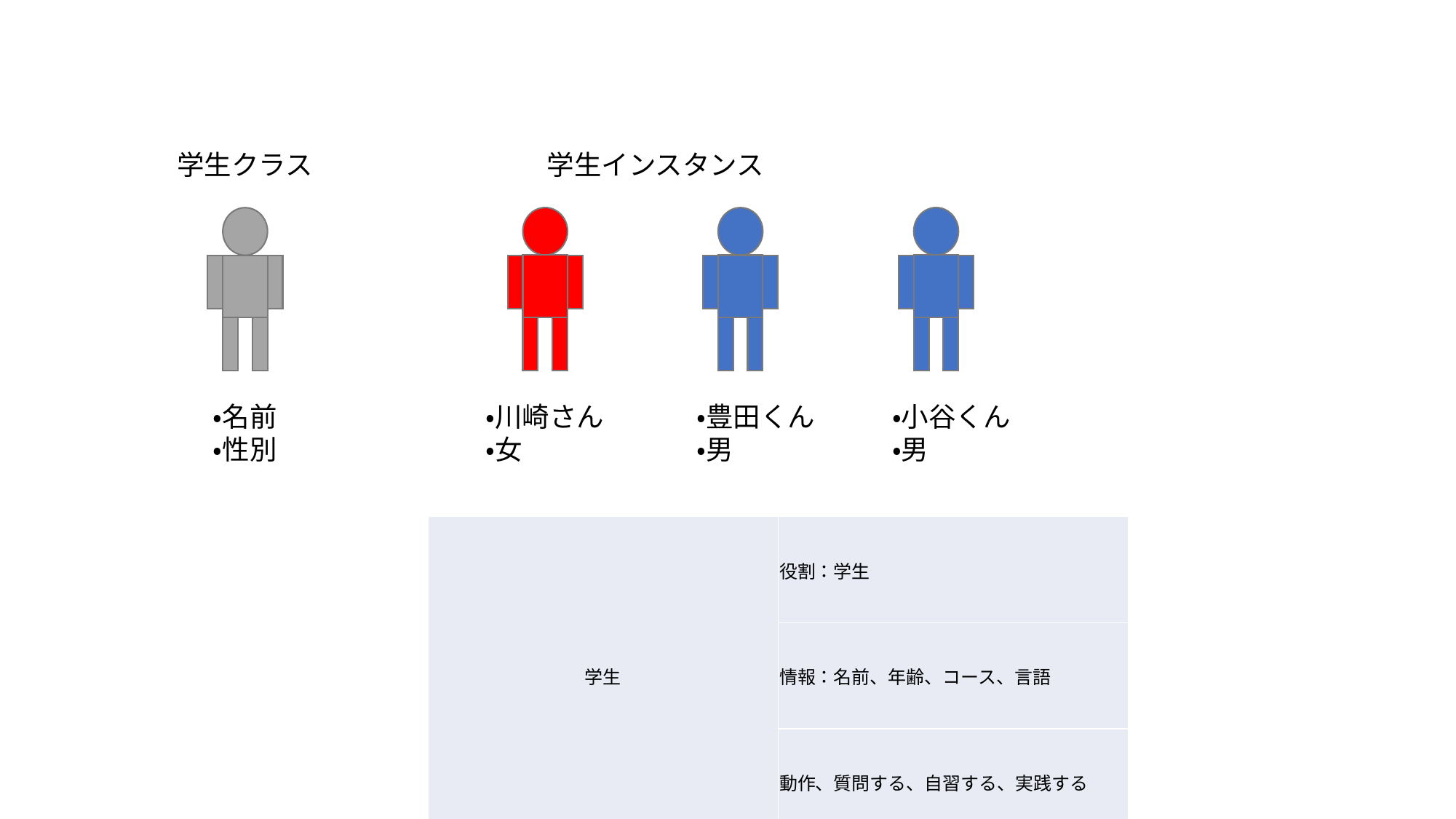

学生クラス
学生インスタンス

・小谷くん
・男
・名前
・性別
・川崎さん
・女
・豊田くん
・男
| 学生 | 役割：学生 |
| --- | --- |
|  | 情報：名前、年齢、コース、言語 |
|  | 動作、質問する、自習する、実践する |